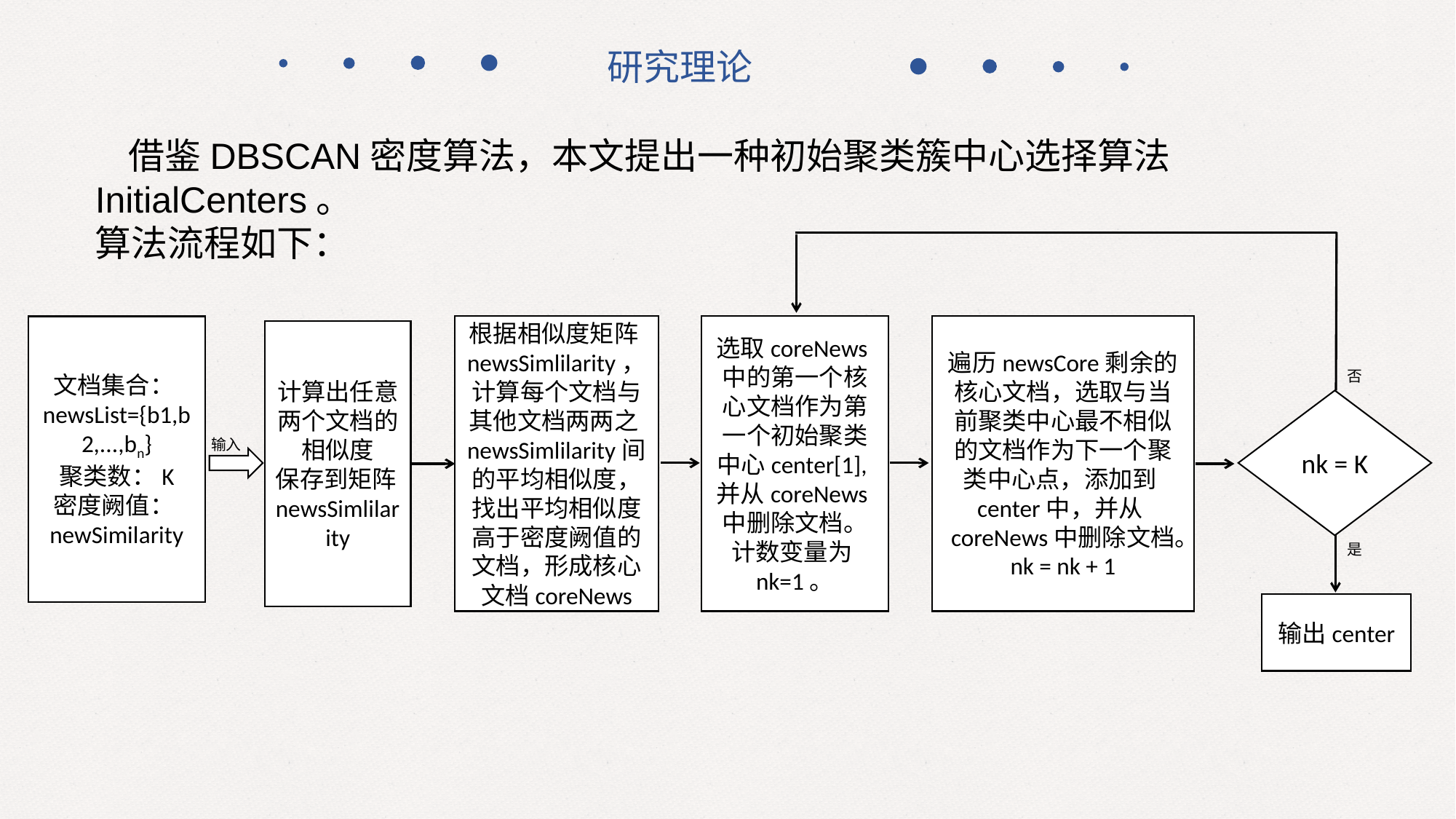

研究理论

   借鉴DBSCAN密度算法，本文提出一种初始聚类簇中心选择算法InitialCenters。
算法流程如下：
文档集合：newsList={b1,b2,...,bn}
聚类数：K
密度阙值：newSimilarity
根据相似度矩阵newsSimlilarity，计算每个文档与其他文档两两之newsSimlilarity间的平均相似度，找出平均相似度高于密度阙值的文档，形成核心文档coreNews
选取coreNews中的第一个核心文档作为第一个初始聚类中心center[1],并从coreNews中删除文档。计数变量为nk=1。
遍历newsCore剩余的核心文档，选取与当前聚类中心最不相似的文档作为下一个聚类中心点，添加到center中，并从coreNews中删除文档。
nk = nk + 1
计算出任意两个文档的相似度
保存到矩阵newsSimlilarity
否
nk = K
输入

是
输出center